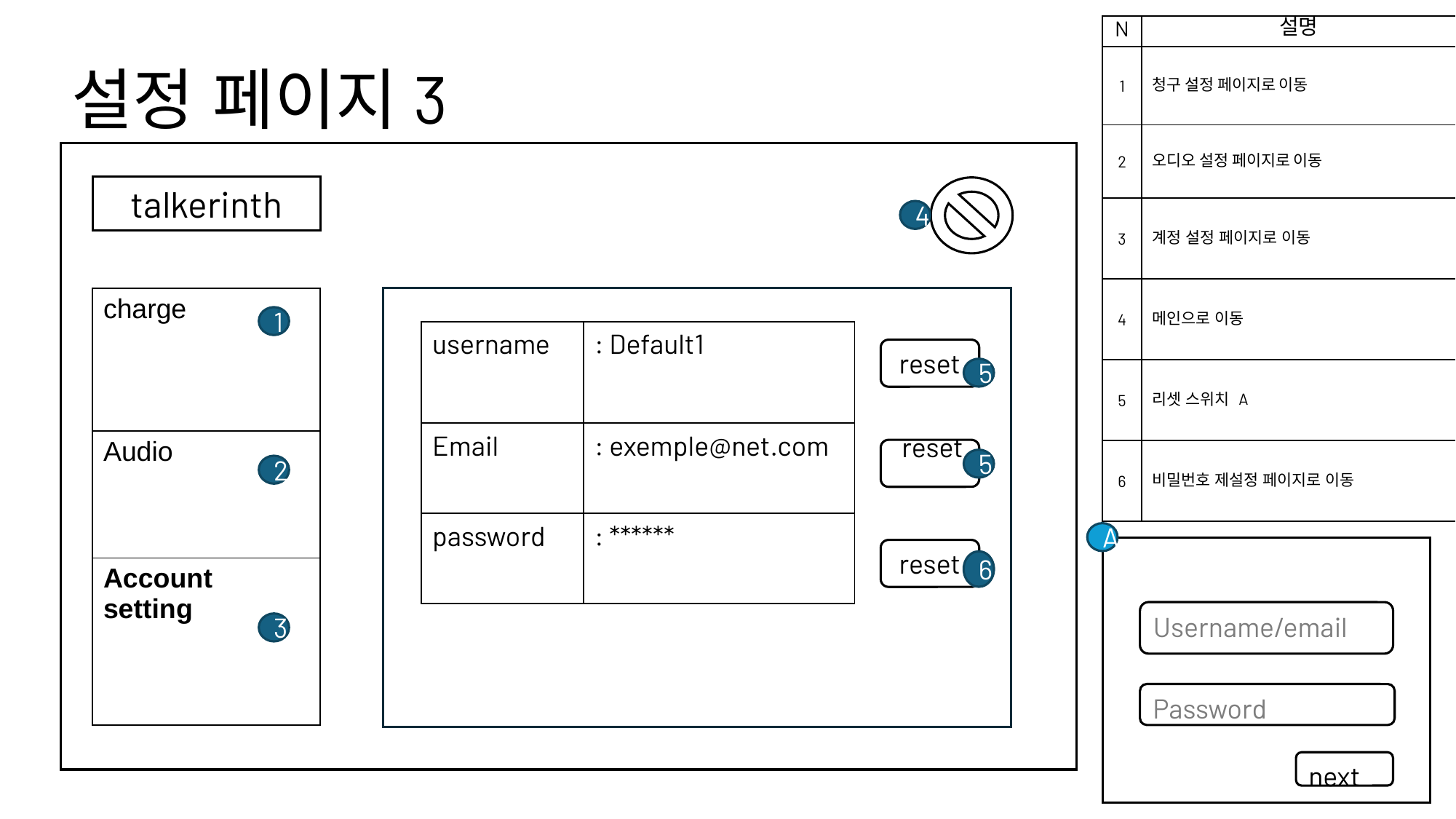

| N | 설명 |
| --- | --- |
| 1 | 청구 설정 페이지로 이동 |
| 2 | 오디오 설정 페이지로 이동 |
| 3 | 계정 설정 페이지로 이동 |
| 4 | 메인으로 이동 |
| 5 | 리셋 스위치 A |
| 6 | 비밀번호 제설정 페이지로 이동 |
# 설정 페이지3

talkerinth

4

| charge |
| --- |
| Audio |
| Account setting |
1
| username | : Default1 |
| --- | --- |
| Email | : exemple@net.com |
| password | : \*\*\*\*\*\* |
reset
5
 reset
5
2
A

reset
6
Username/email
3
Password
next